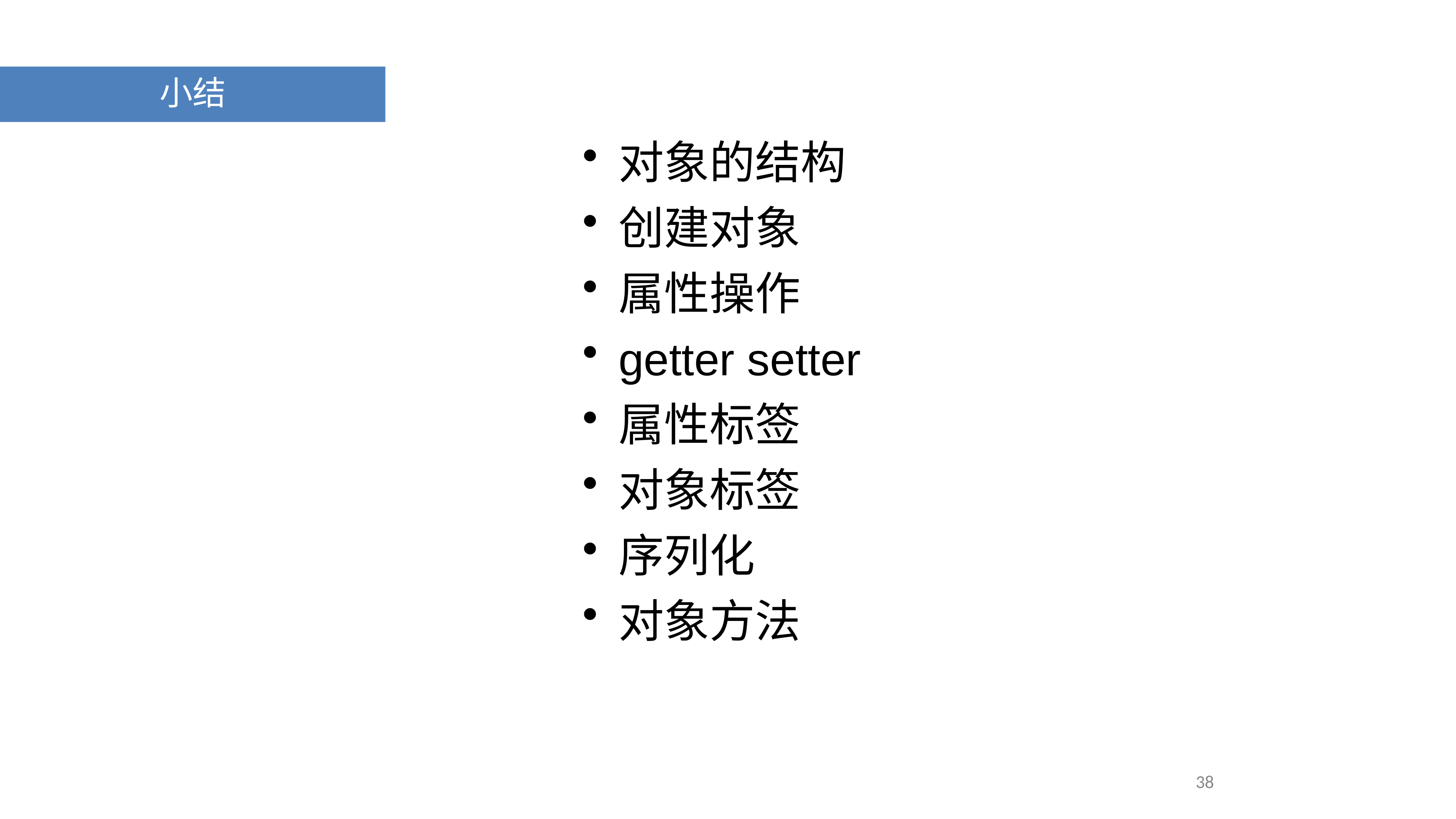

小结
对象的结构
创建对象
属性操作
getter setter
属性标签
对象标签
序列化
对象方法
38